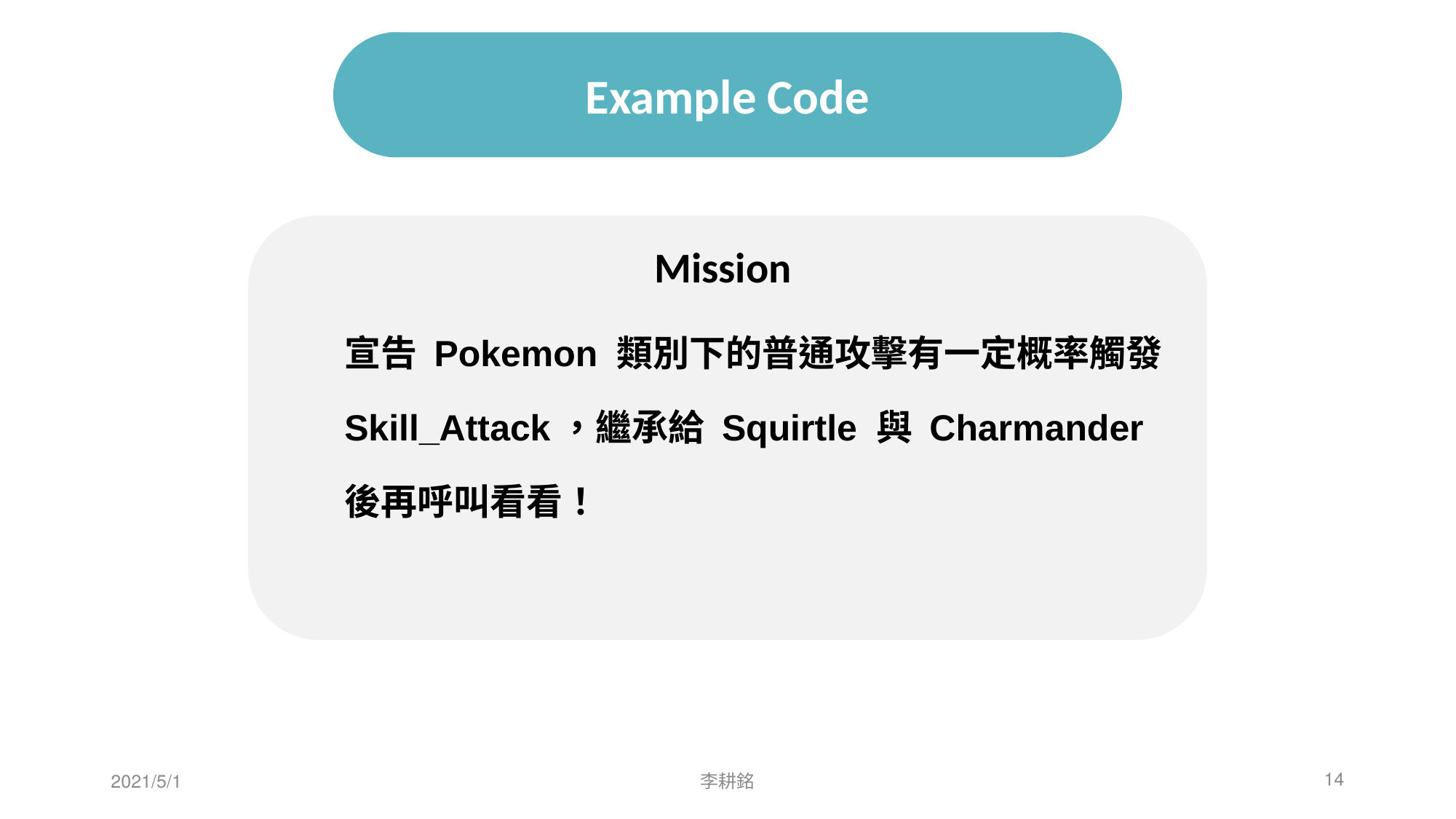

# Example Code

Mission
宣告 Pokemon 類別下的普通攻擊有一定概率觸發 Skill_Attack，繼承給 Squirtle 與 Charmander 後再呼叫看看！
2021/5/1
李耕銘
14